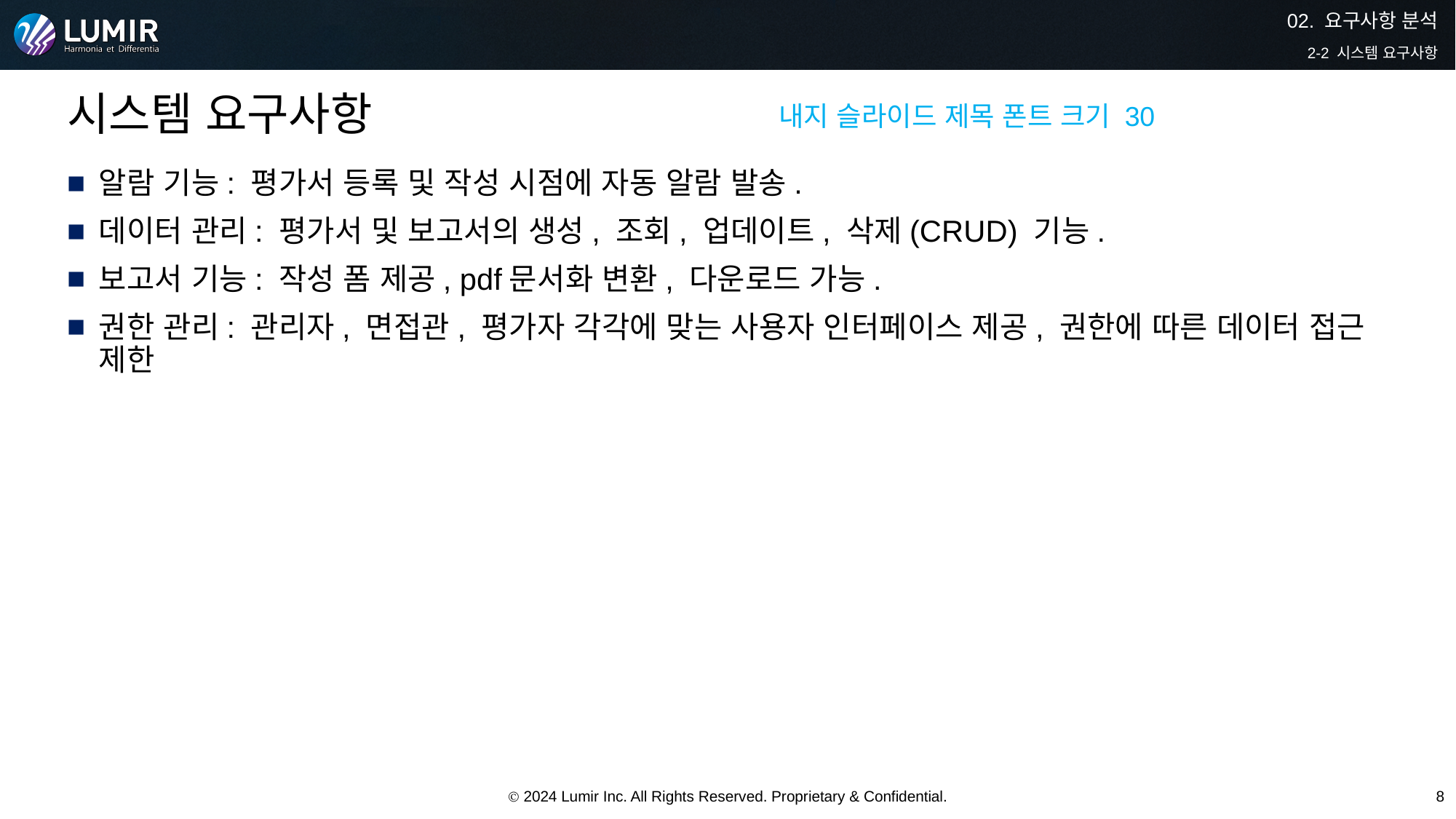

02. 요구사항 분석
2-2 시스템 요구사항
# 시스템 요구사항
내지 슬라이드 제목 폰트 크기 30
알람 기능: 평가서 등록 및 작성 시점에 자동 알람 발송.
데이터 관리: 평가서 및 보고서의 생성, 조회, 업데이트, 삭제(CRUD) 기능.
보고서 기능: 작성 폼 제공, pdf문서화 변환, 다운로드 가능.
권한 관리: 관리자, 면접관, 평가자 각각에 맞는 사용자 인터페이스 제공, 권한에 따른 데이터 접근 제한